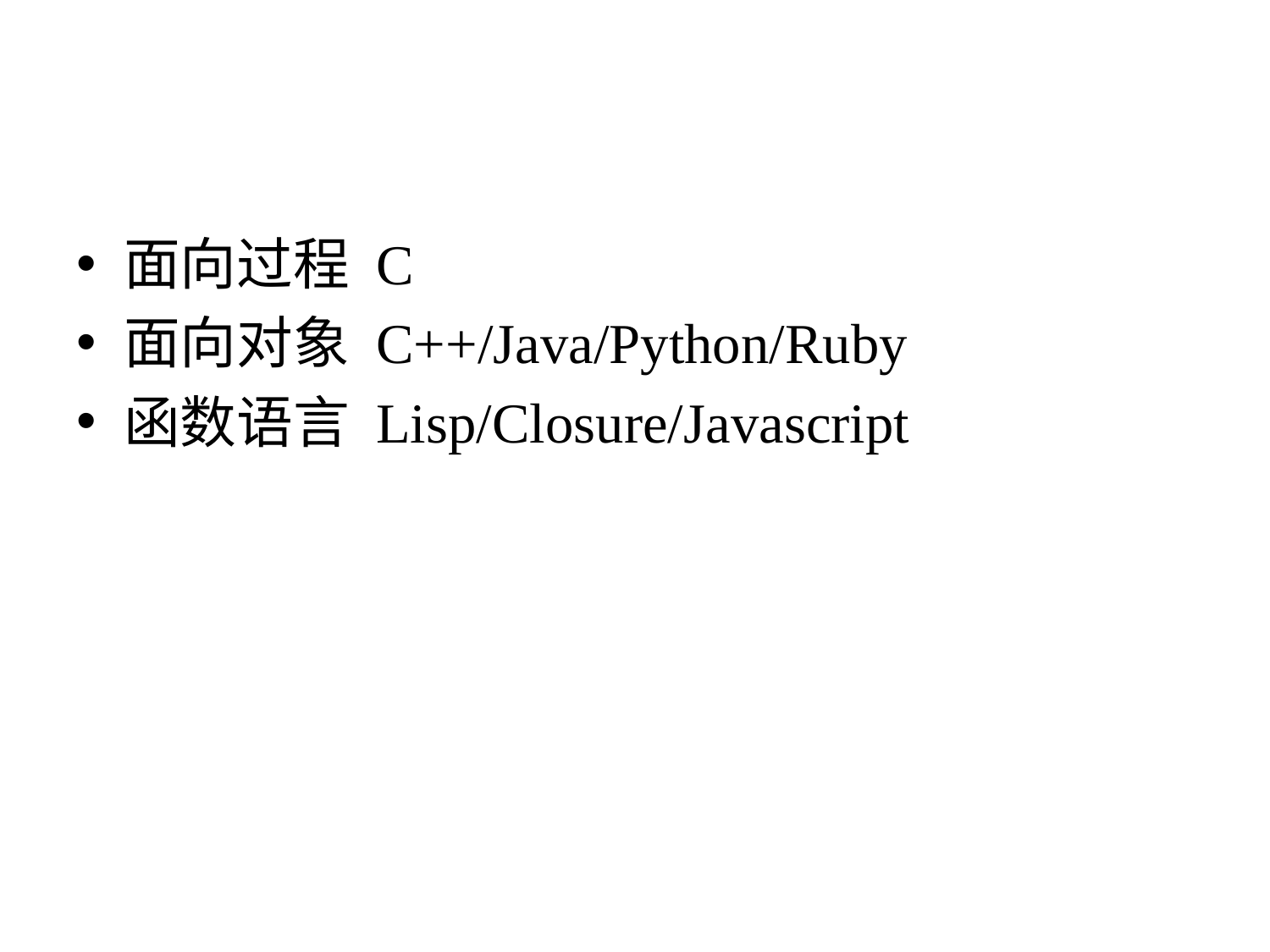

#
面向过程 C
面向对象 C++/Java/Python/Ruby
函数语言 Lisp/Closure/Javascript